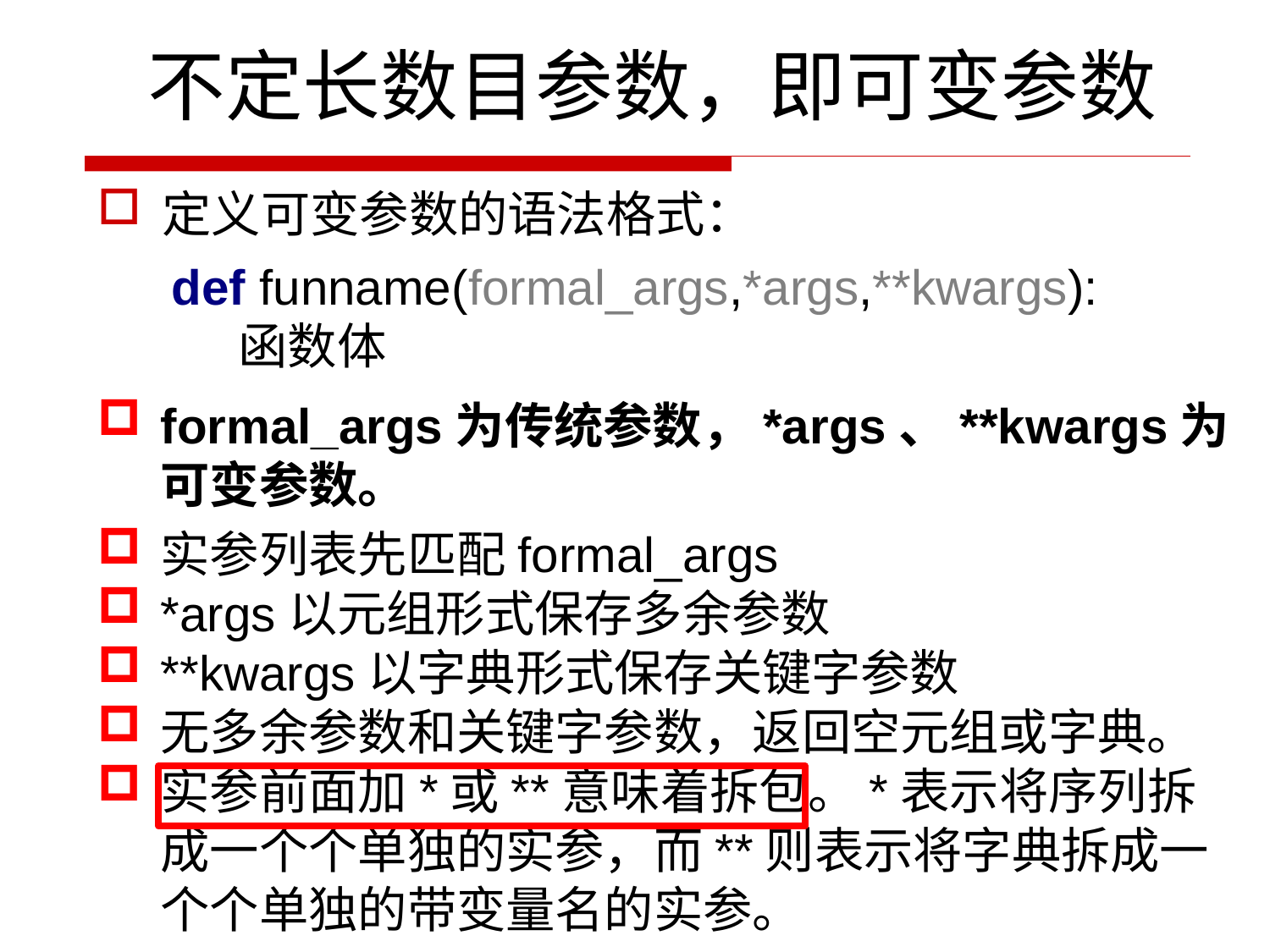

# 不定长数目参数，即可变参数
定义可变参数的语法格式：

def funname(formal_args,*args,**kwargs):
    函数体
formal_args为传统参数，*args、**kwargs为可变参数。
实参列表先匹配formal_args
*args以元组形式保存多余参数
**kwargs以字典形式保存关键字参数
无多余参数和关键字参数，返回空元组或字典。
实参前面加*或**意味着拆包。*表示将序列拆成一个个单独的实参，而**则表示将字典拆成一个个单独的带变量名的实参。

43